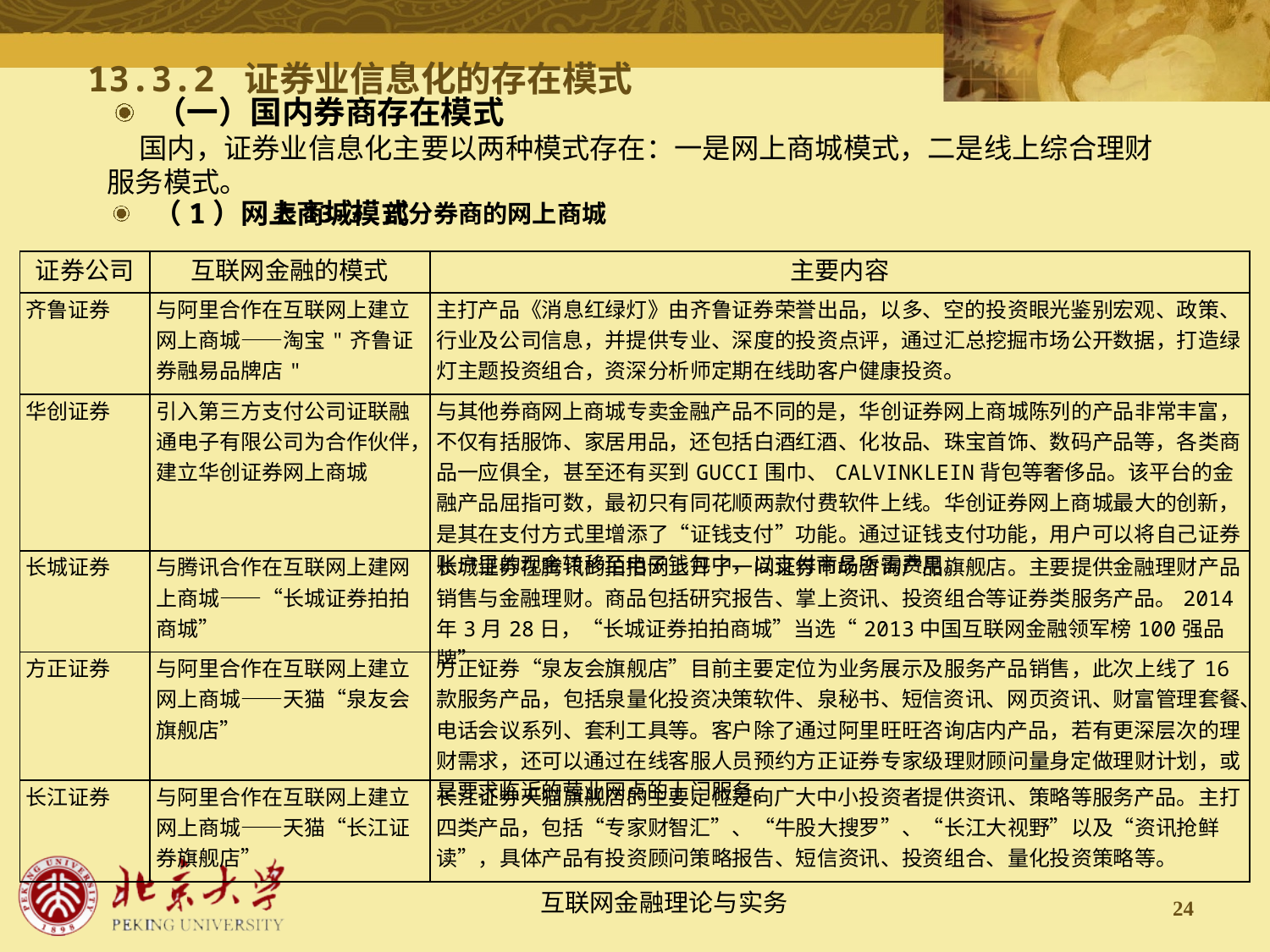

13.3.2 证券业信息化的存在模式
（一）国内券商存在模式
    国内，证券业信息化主要以两种模式存在：一是网上商城模式，二是线上综合理财服务模式。
                            表13-3 部分券商的网上商城
（1）网上商城模式
| 证券公司 | 互联网金融的模式 | 主要内容 |
| --- | --- | --- |
| 齐鲁证券 | 与阿里合作在互联网上建立网上商城——淘宝"齐鲁证券融易品牌店" | 主打产品《消息红绿灯》由齐鲁证券荣誉出品，以多、空的投资眼光鉴别宏观、政策、行业及公司信息，并提供专业、深度的投资点评，通过汇总挖掘市场公开数据，打造绿灯主题投资组合，资深分析师定期在线助客户健康投资。 |
| 华创证券 | 引入第三方支付公司证联融 通电子有限公司为合作伙伴， 建立华创证券网上商城 | 与其他券商网上商城专卖金融产品不同的是，华创证券网上商城陈列的产品非常丰富，不仅有括服饰、家居用品，还包括白酒红酒、化妆品、珠宝首饰、数码产品等，各类商品一应俱全，甚至还有买到GUCCI围巾、CALVINKLEIN背包等奢侈品。该平台的金融产品屈指可数，最初只有同花顺两款付费软件上线。华创证券网上商城最大的创新，是其在支付方式里增添了“证钱支付”功能。通过证钱支付功能，用户可以将自己证券账户里的现金转移至电子钱包中，以支付商品所需费用。 |
| 长城证券 | 与腾讯合作在互联网上建网 上商城——“长城证券拍拍商城” | 长城证券在腾讯的拍拍网上开了一间证券市场咨询产品旗舰店。主要提供金融理财产品销售与金融理财。商品包括研究报告、掌上资讯、投资组合等证券类服务产品。2014年3月28日，“长城证券拍拍商城”当选“2013中国互联网金融领军榜100强品牌”。 |
| 方正证券 | 与阿里合作在互联网上建立 网上商城——天猫“泉友会旗舰店” | 方正证券“泉友会旗舰店”目前主要定位为业务展示及服务产品销售，此次上线了16款服务产品，包括泉量化投资决策软件、泉秘书、短信资讯、网页资讯、财富管理套餐、电话会议系列、套利工具等。客户除了通过阿里旺旺咨询店内产品，若有更深层次的理财需求，还可以通过在线客服人员预约方正证券专家级理财顾问量身定做理财计划，或是要求临近的营业网点的上门服务。 |
| 长江证券 | 与阿里合作在互联网上建立 网上商城——天猫“长江证券旗舰店” | 长江证券天猫旗舰店的主要定位是向广大中小投资者提供资讯、策略等服务产品。主打四类产品，包括“专家财智汇”、“牛股大搜罗”、“长江大视野”以及“资讯抢鲜读”，具体产品有投资顾问策略报告、短信资讯、投资组合、量化投资策略等。 |
24